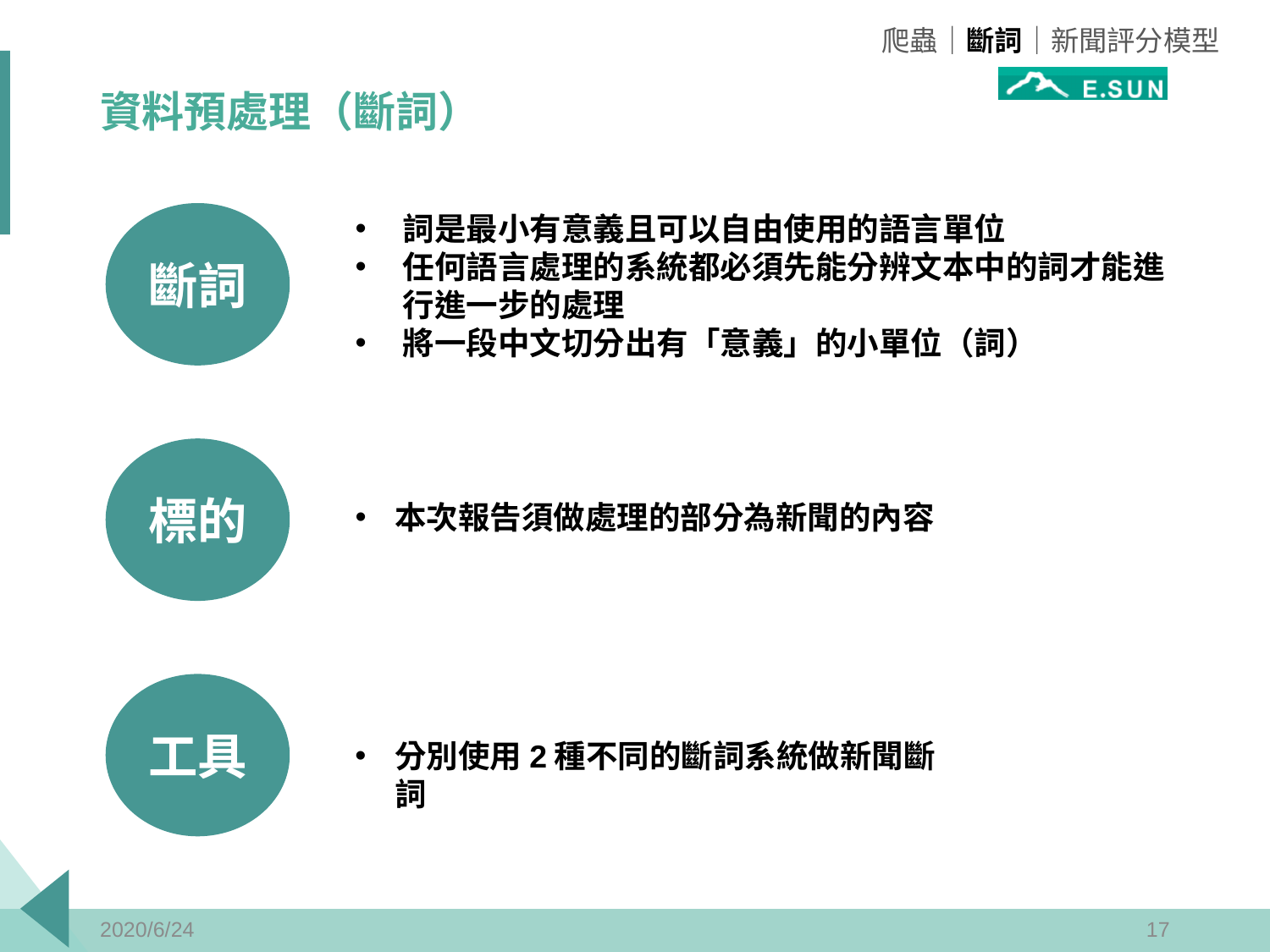

爬蟲｜斷詞｜新聞評分模型
# 資料預處理（斷詞）
斷詞
詞是最小有意義且可以自由使用的語言單位
任何語言處理的系統都必須先能分辨文本中的詞才能進行進一步的處理
將一段中文切分出有「意義」的小單位（詞）
標的
本次報告須做處理的部分為新聞的內容

工具
分別使用2種不同的斷詞系統做新聞斷詞

2020/6/24
17